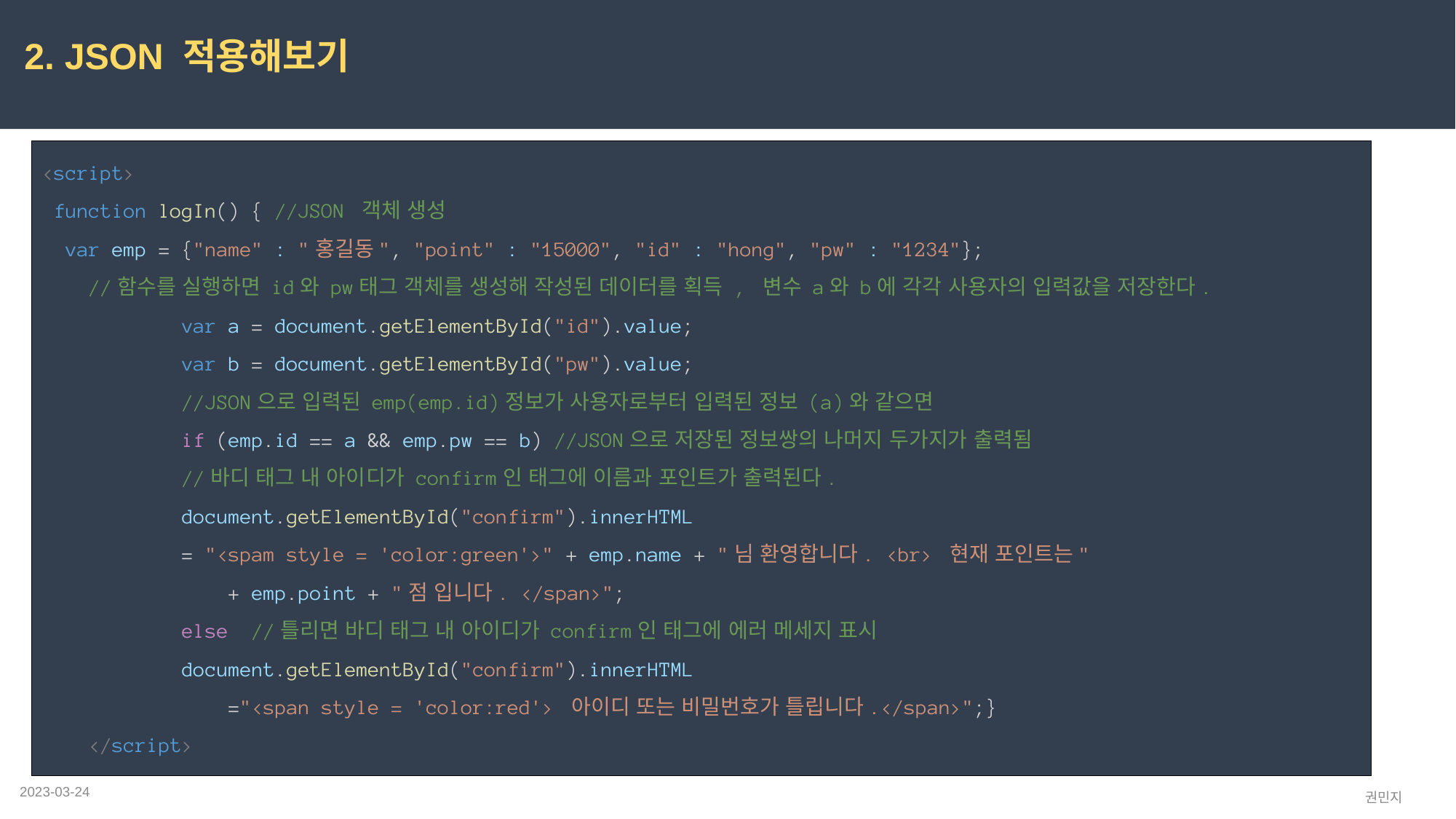

2. JSON 적용해보기
<script>
 function logIn() { //JSON 객체 생성
  var emp = {"name" : "홍길동", "point" : "15000", "id" : "hong", "pw" : "1234"};
    //함수를 실행하면 id와 pw태그 객체를 생성해 작성된 데이터를 획득 , 변수 a와 b에 각각 사용자의 입력값을 저장한다.
            var a = document.getElementById("id").value;
            var b = document.getElementById("pw").value;
            //JSON으로 입력된 emp(emp.id)정보가 사용자로부터 입력된 정보 (a)와 같으면
            if (emp.id == a && emp.pw == b) //JSON으로 저장된 정보쌍의 나머지 두가지가 출력됨
            //바디 태그 내 아이디가 confirm인 태그에 이름과 포인트가 출력된다.
            document.getElementById("confirm").innerHTML
            = "<spam style = 'color:green'>" + emp.name + "님 환영합니다. <br> 현재 포인트는"
                + emp.point + "점 입니다. </span>";
            else  //틀리면 바디 태그 내 아이디가 confirm인 태그에 에러 메세지 표시
            document.getElementById("confirm").innerHTML
                ="<span style = 'color:red'> 아이디 또는 비밀번호가 틀립니다.</span>";}
    </script>
2023-03-24
권민지